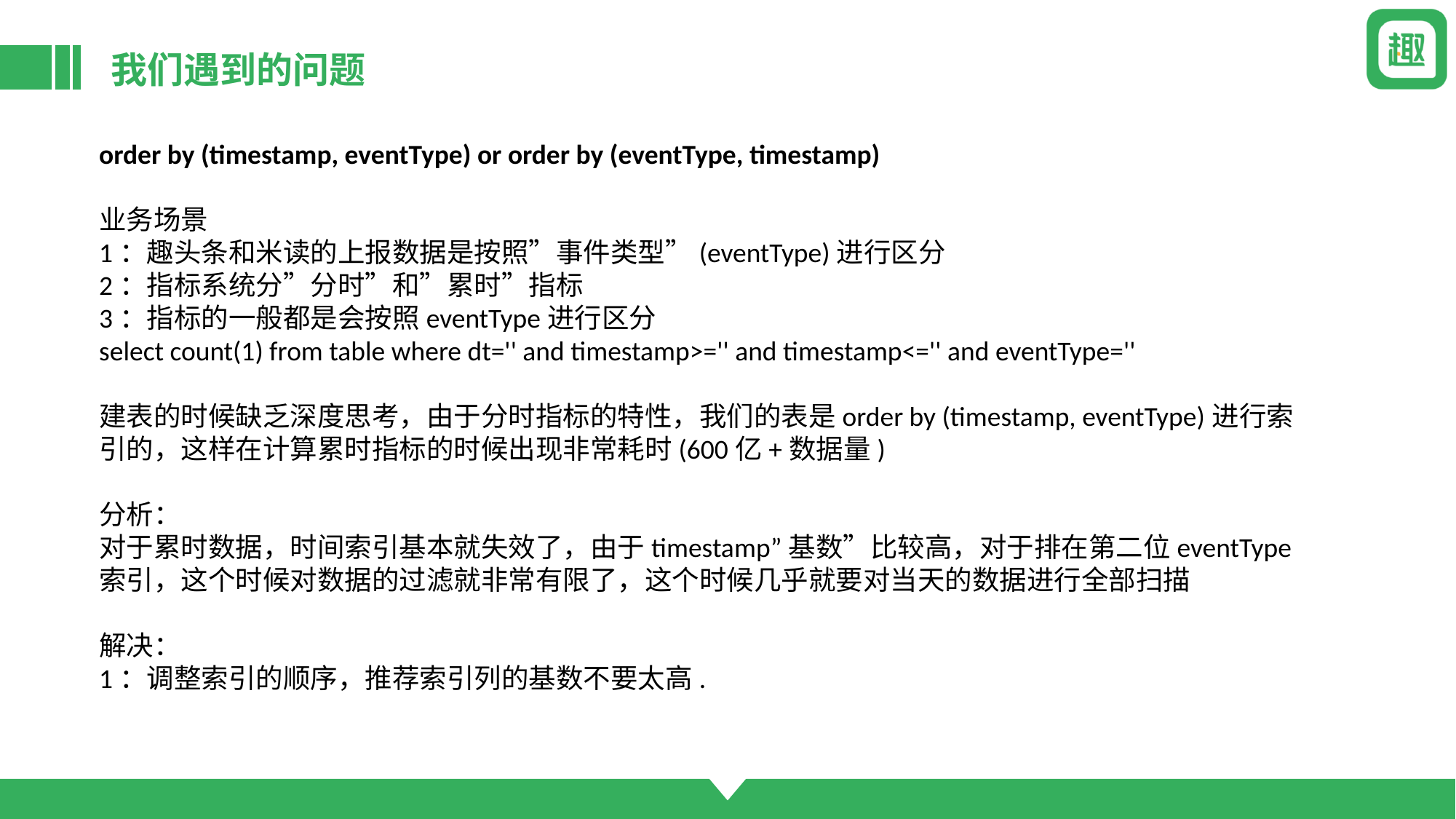

# 我们遇到的问题
order by (timestamp, eventType) or order by (eventType, timestamp)

业务场景
1：趣头条和米读的上报数据是按照”事件类型”(eventType)进行区分
2：指标系统分”分时”和”累时”指标
3：指标的一般都是会按照eventType进行区分
select count(1) from table where dt='' and timestamp>='' and timestamp<='' and eventType=''

建表的时候缺乏深度思考，由于分时指标的特性，我们的表是order by (timestamp, eventType)进行索引的，这样在计算累时指标的时候出现非常耗时(600亿+数据量)

分析：
对于累时数据，时间索引基本就失效了，由于timestamp”基数”比较高，对于排在第二位eventType索引，这个时候对数据的过滤就非常有限了，这个时候几乎就要对当天的数据进行全部扫描

解决：
1：调整索引的顺序，推荐索引列的基数不要太高.